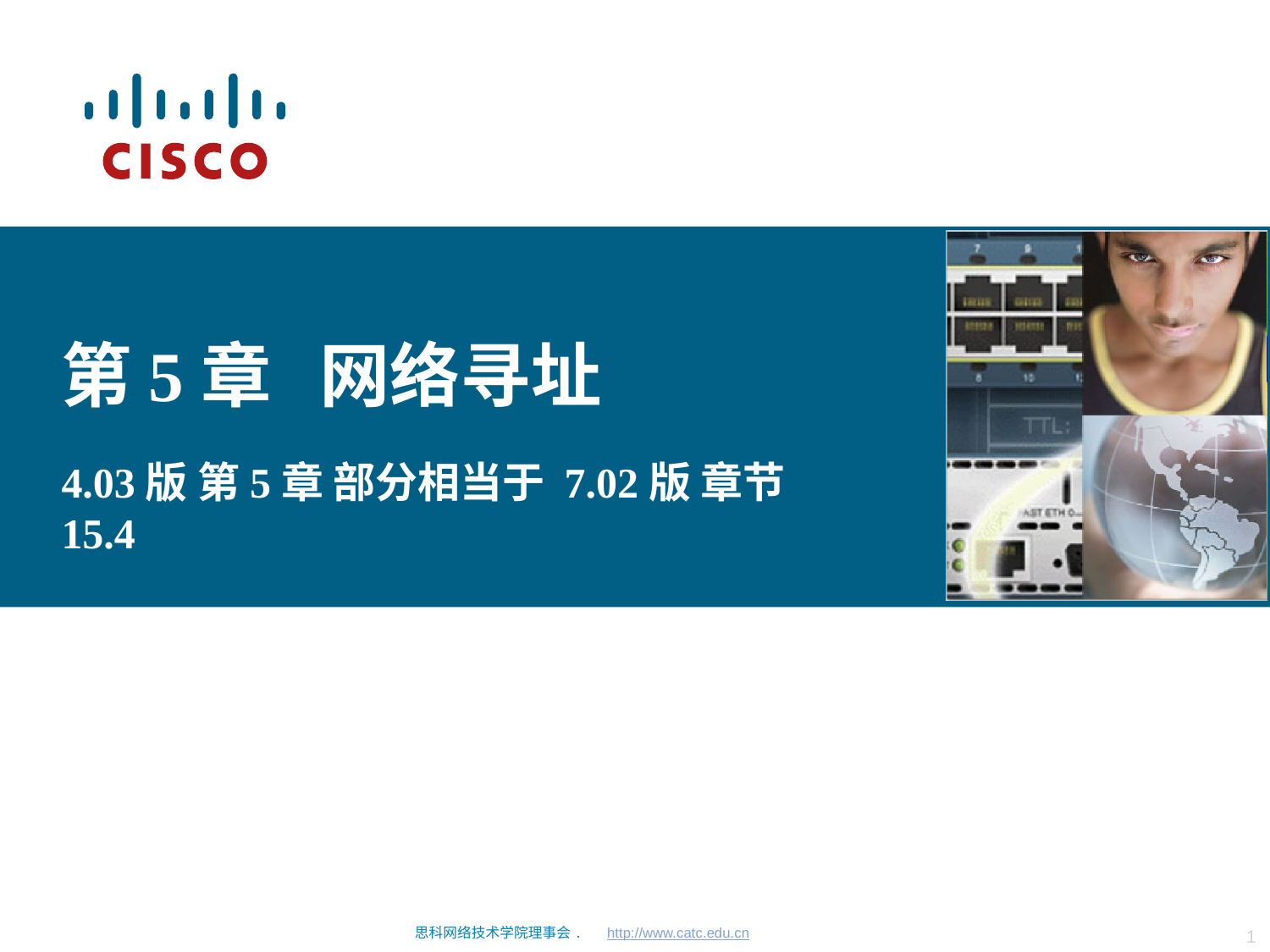

# 第5章   网络寻址
4.03版 第5章 部分相当于 7.02版 章节15.4